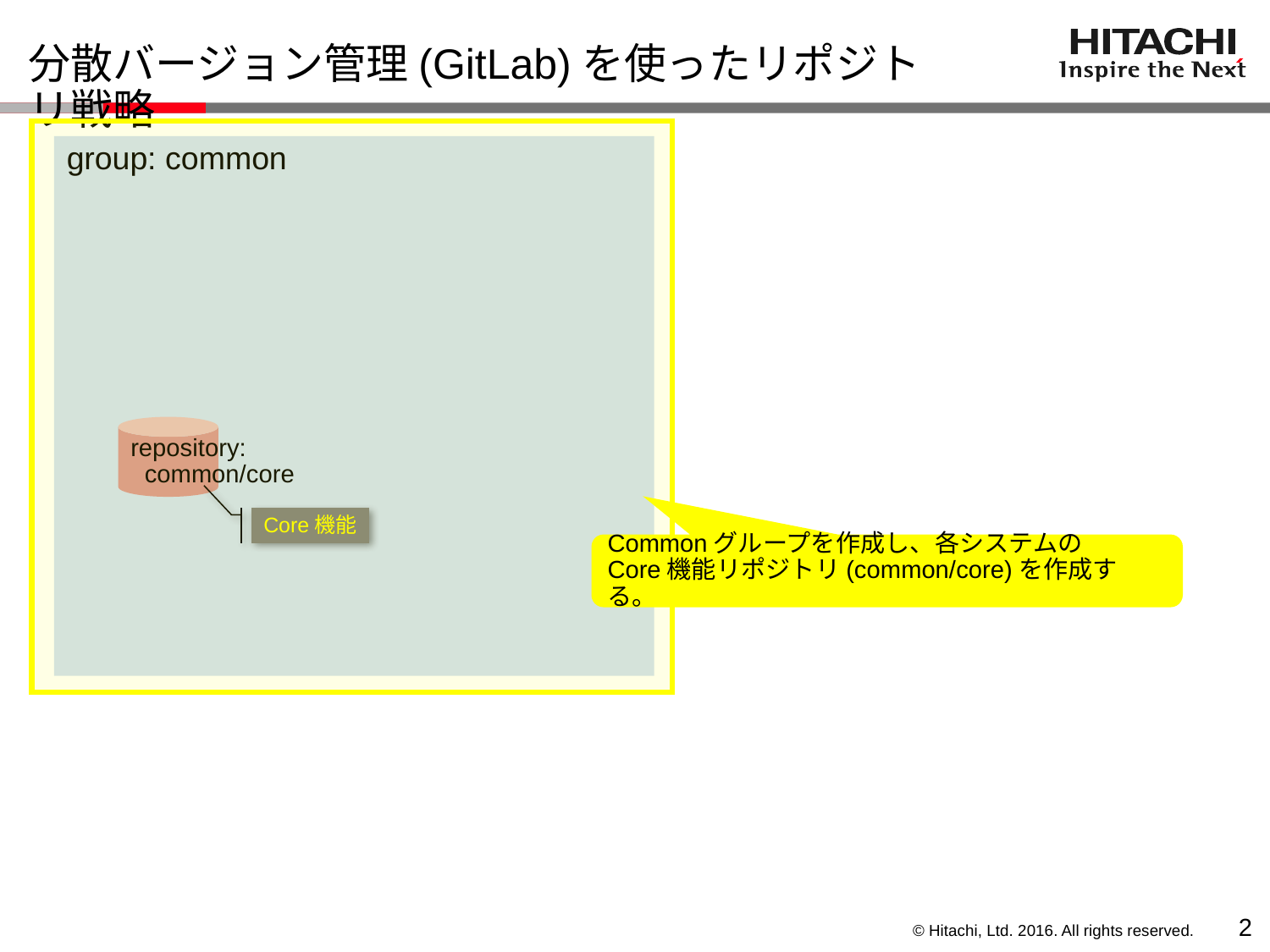

# 分散バージョン管理(GitLab)を使ったリポジトリ戦略

group: common
repository:
  common/core
Core機能
Commonグループを作成し、各システムの
Core機能リポジトリ(common/core)を作成する。
2